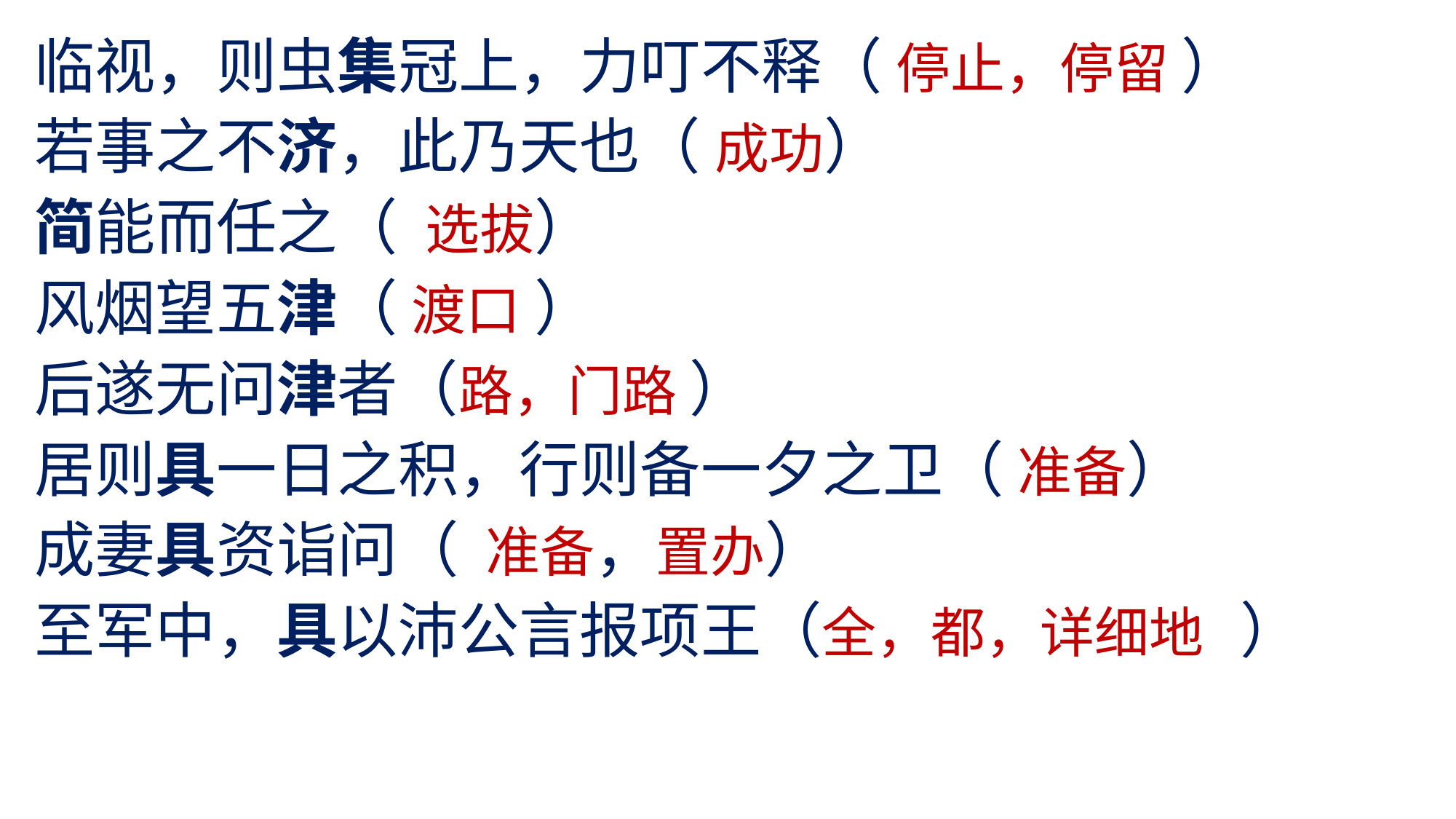

临视，则虫集冠上，力叮不释（ 停止，停留 ）
若事之不济，此乃天也（ 成功）
简能而任之（  选拔）
风烟望五津（ 渡口 ）
后遂无问津者（路，门路 ）
居则具一日之积，行则备一夕之卫（ 准备）
成妻具资诣问（  准备，置办）
至军中，具以沛公言报项王（全，都，详细地   ）